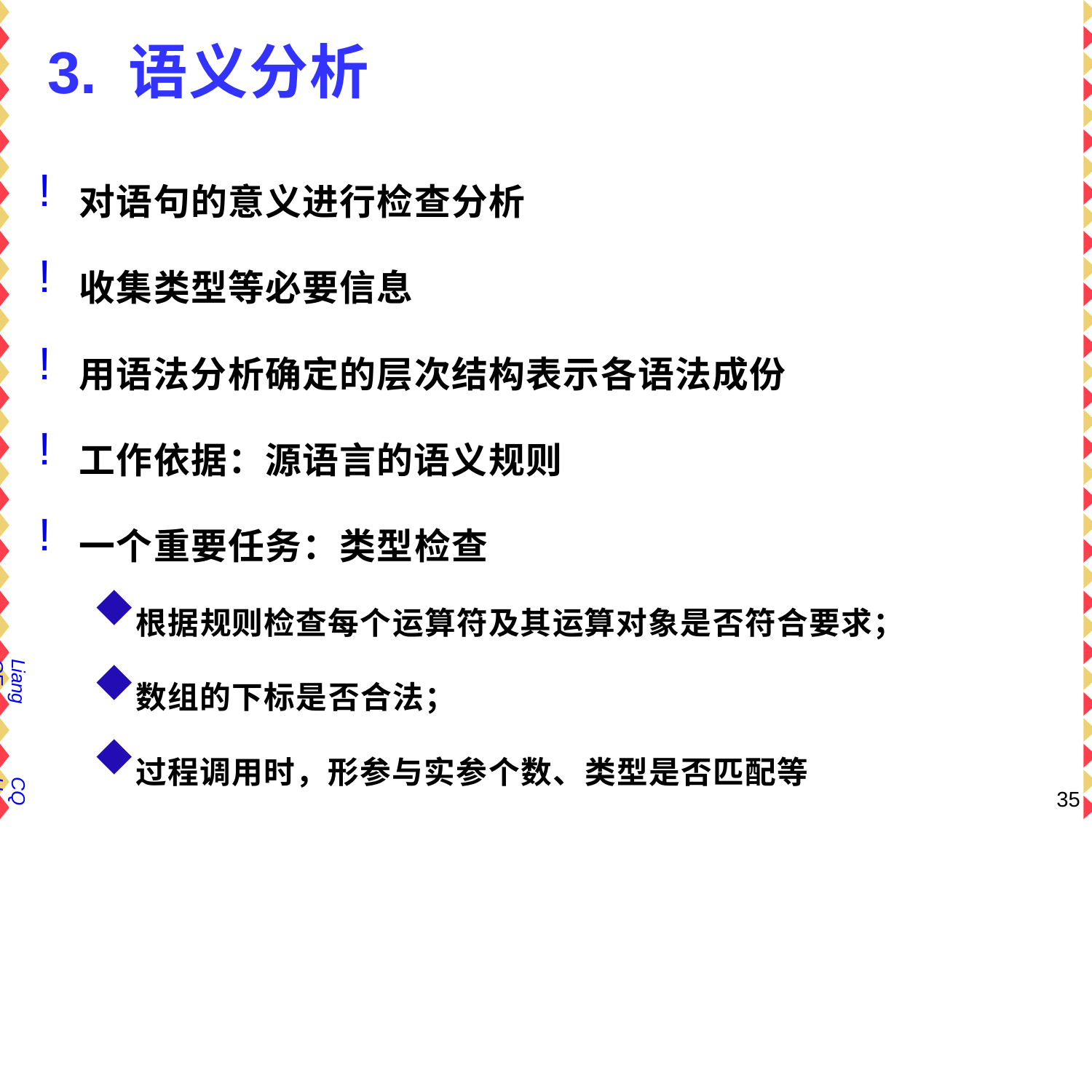

# 3. 语义分析
对语句的意义进行检查分析
收集类型等必要信息
用语法分析确定的层次结构表示各语法成份
工作依据：源语言的语义规则
一个重要任务：类型检查
根据规则检查每个运算符及其运算对象是否符合要求；
数组的下标是否合法；
过程调用时，形参与实参个数、类型是否匹配等
Liang GE
CQU
35